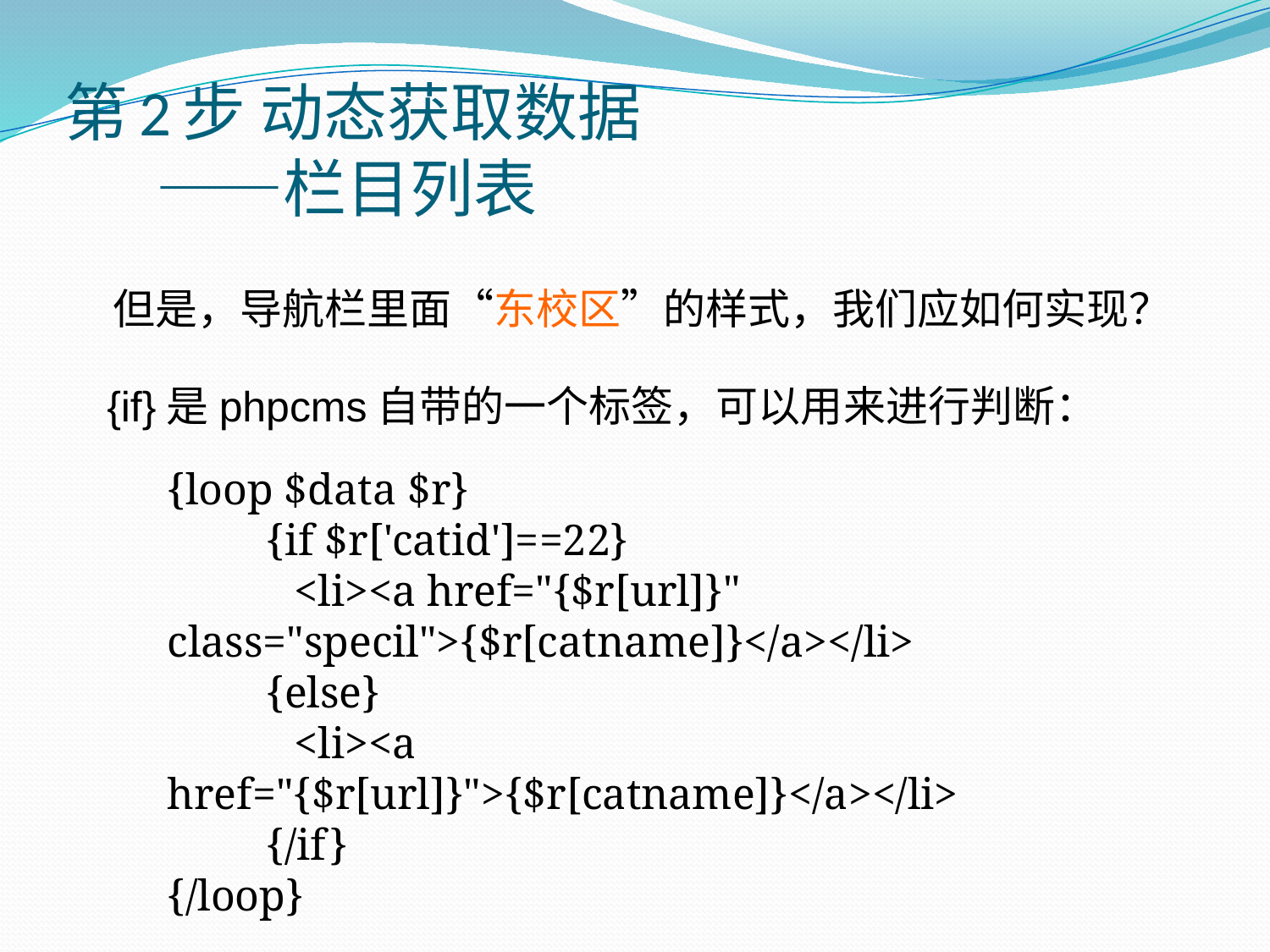

# 第2步 动态获取数据 ——栏目列表
但是，导航栏里面“东校区”的样式，我们应如何实现？
{if}是phpcms自带的一个标签，可以用来进行判断：
{loop $data $r}
         {if $r['catid']==22}
	<li><a href="{$r[url]}" 	class="specil">{$r[catname]}</a></li>
         {else}
	<li><a href="{$r[url]}">{$r[catname]}</a></li>
         {/if}
{/loop}